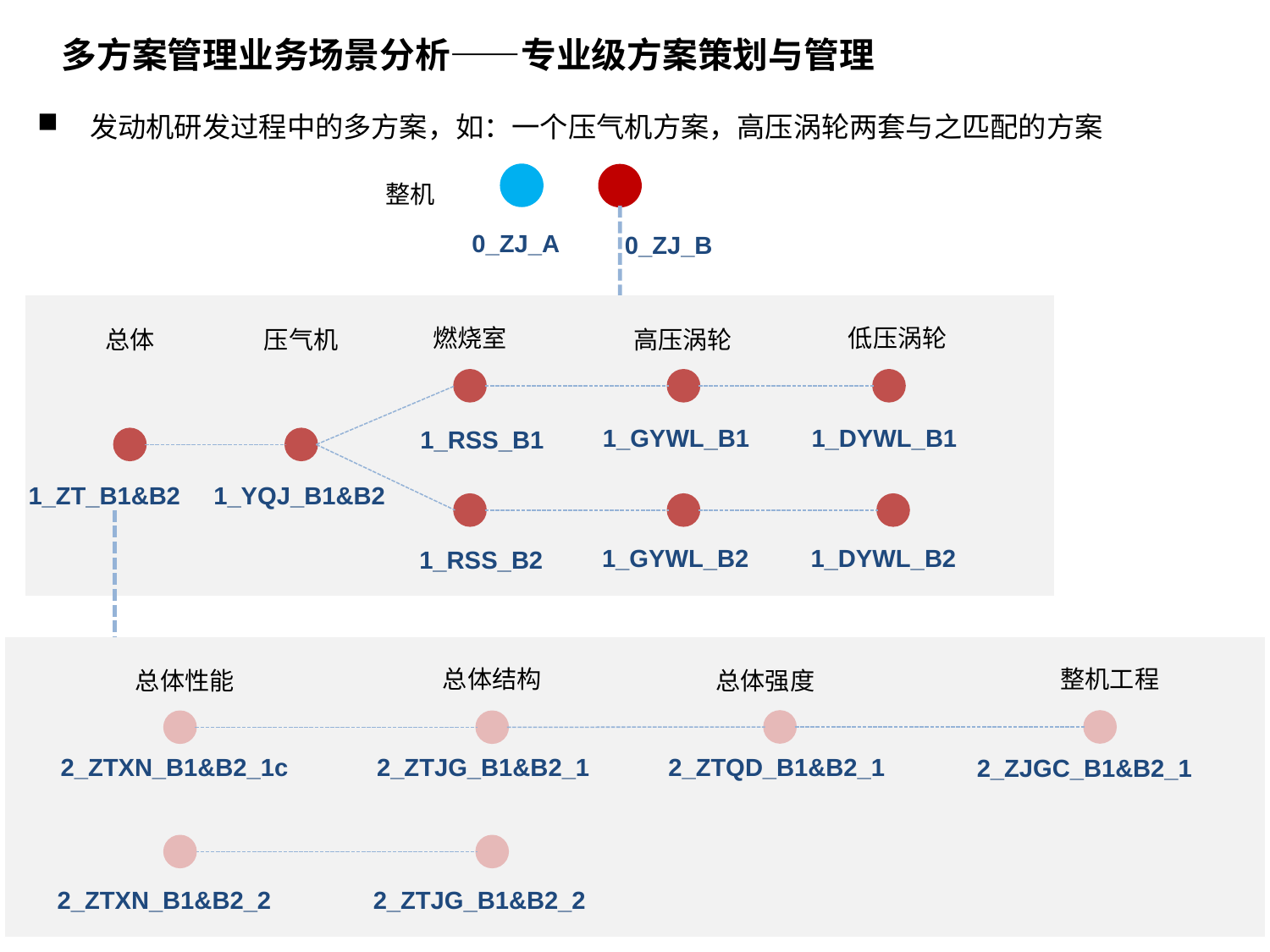

多方案管理业务场景分析——专业级方案策划与管理
 发动机研发过程中的多方案，如：一个压气机方案，高压涡轮两套与之匹配的方案

整机
0_ZJ_A
0_ZJ_B

燃烧室
低压涡轮
总体
压气机
高压涡轮

1_GYWL_B1
1_DYWL_B1
1_RSS_B1

1_ZT_B1&B2
1_YQJ_B1&B2

1_GYWL_B2
1_DYWL_B2
1_RSS_B2

总体结构
整机工程
总体性能
总体强度

2_ZTXN_B1&B2_1c
2_ZTQD_B1&B2_1
2_ZTJG_B1&B2_1
2_ZJGC_B1&B2_1

2_ZTXN_B1&B2_2
2_ZTJG_B1&B2_2